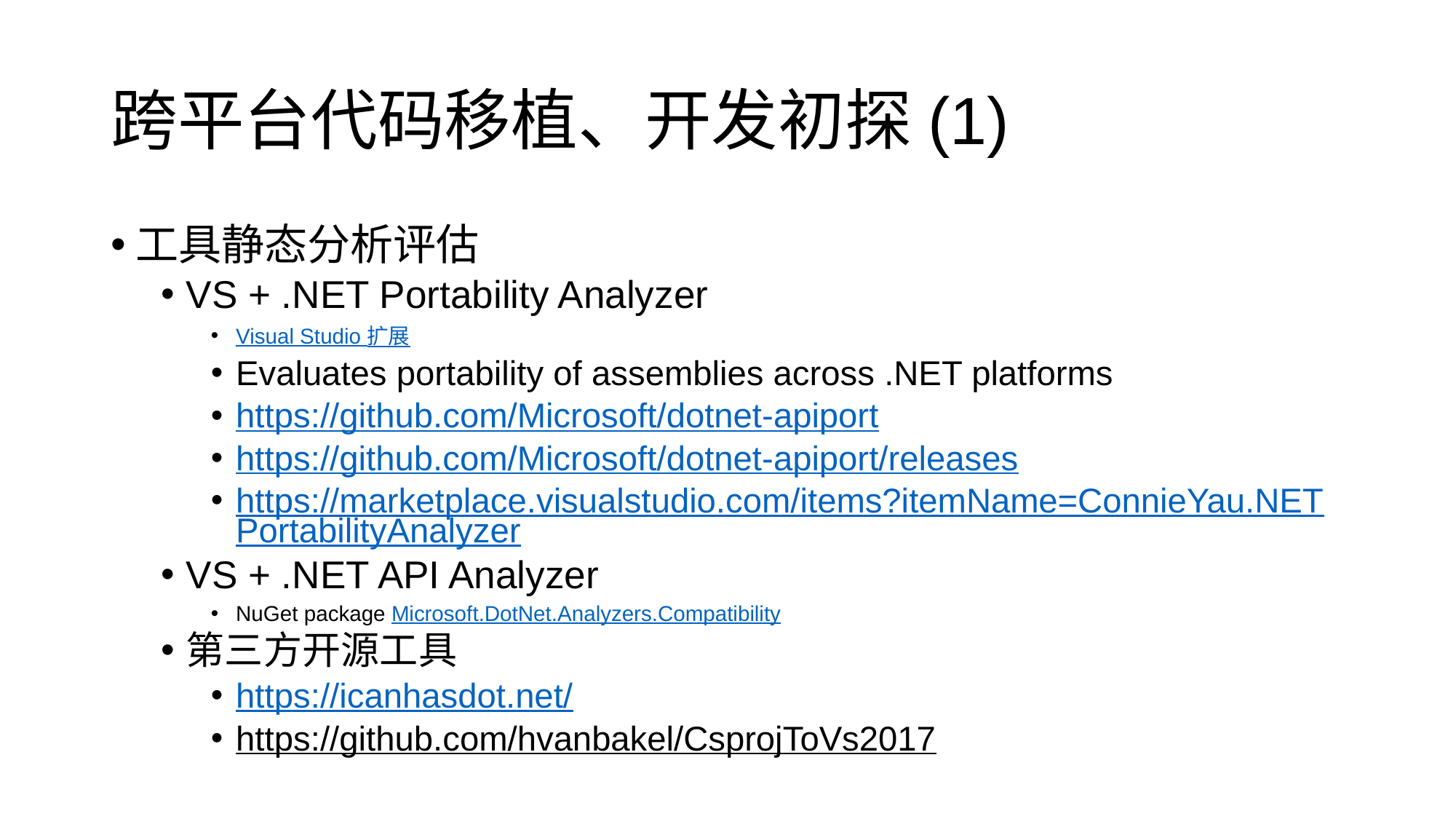

# 跨平台代码移植、开发初探(1)
工具静态分析评估
VS + .NET Portability Analyzer
Visual Studio 扩展
Evaluates portability of assemblies across .NET platforms
https://github.com/Microsoft/dotnet-apiport
https://github.com/Microsoft/dotnet-apiport/releases
https://marketplace.visualstudio.com/items?itemName=ConnieYau.NETPortabilityAnalyzer
VS + .NET API Analyzer
NuGet package Microsoft.DotNet.Analyzers.Compatibility
第三方开源工具
https://icanhasdot.net/
https://github.com/hvanbakel/CsprojToVs2017